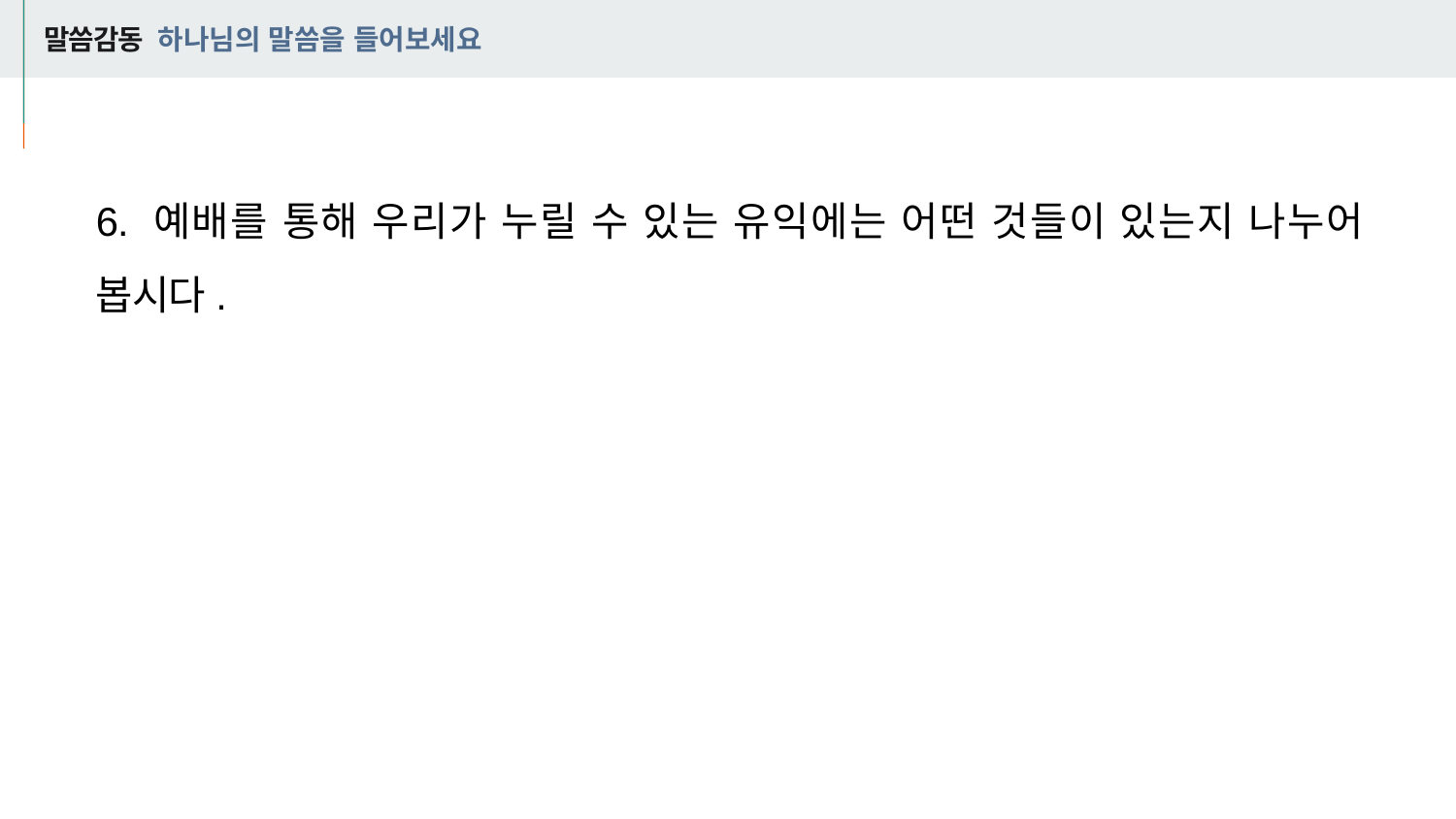

# 말씀감동  하나님의 말씀을 들어보세요
6. 예배를 통해 우리가 누릴 수 있는 유익에는 어떤 것들이 있는지 나누어 봅시다.